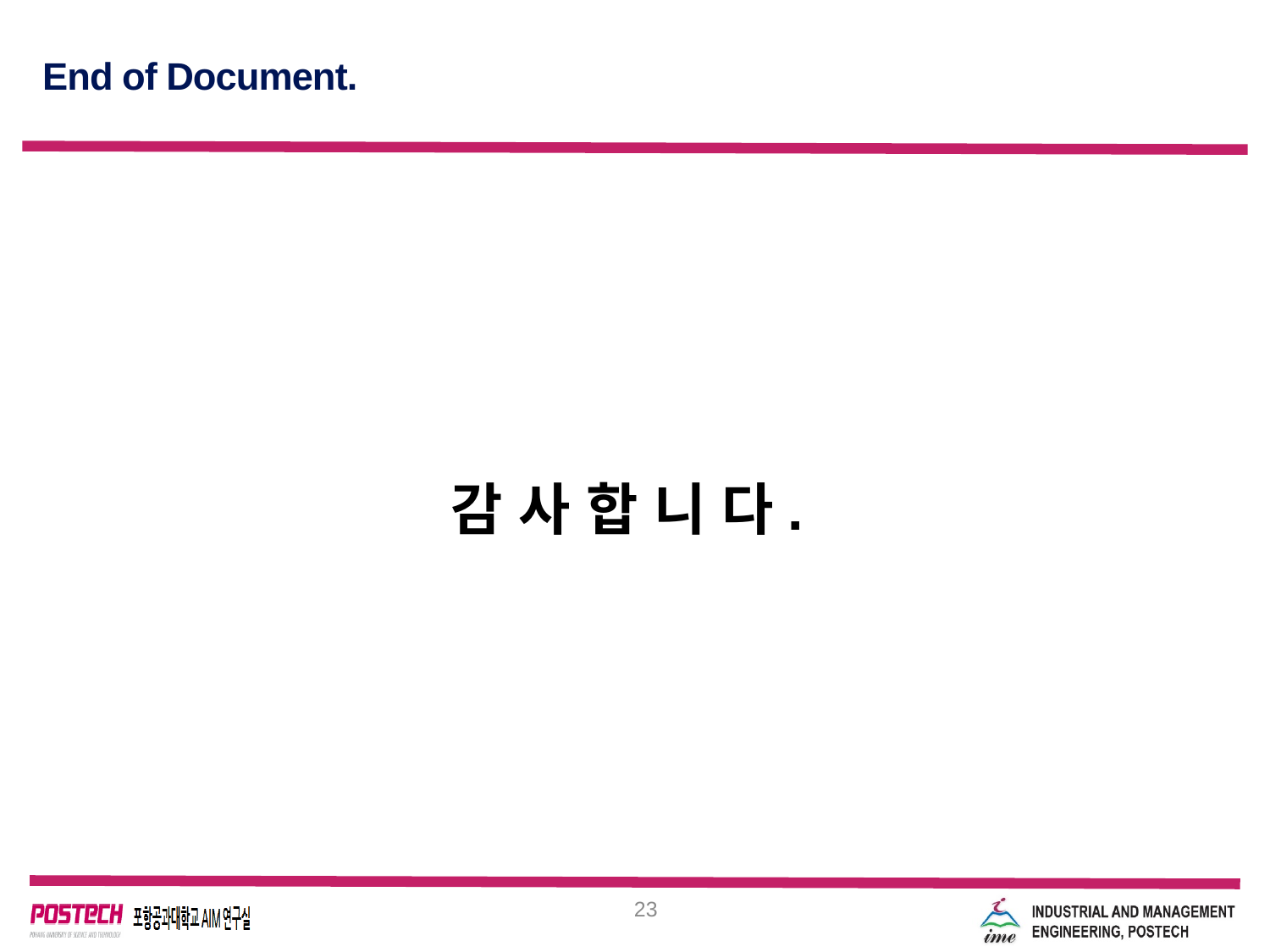

# End of Document.

감 사 합 니 다.
23